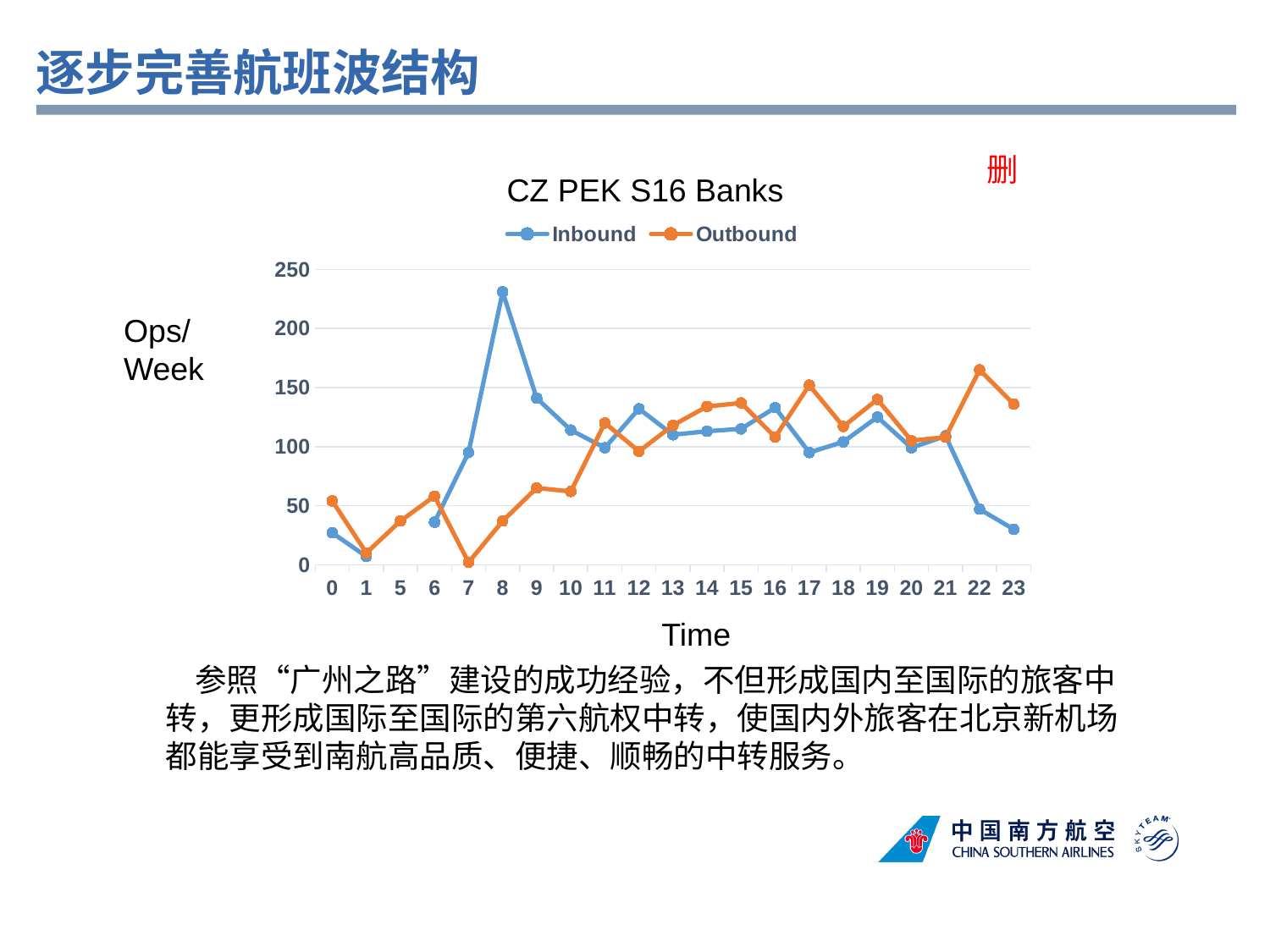

逐步完善航班波结构

删
CZ PEK S16 Banks

### Chart

| Category | Inbound | Outbound |
|---|---|---|
| 0 | 27.0 | 54.0 |
| 1 | 7.0 | 10.0 |
| 5 | None | 37.0 |
| 6 | 36.0 | 58.0 |
| 7 | 95.0 | 2.0 |
| 8 | 231.0 | 37.0 |
| 9 | 141.0 | 65.0 |
| 10 | 114.0 | 62.0 |
| 11 | 99.0 | 120.0 |
| 12 | 132.0 | 96.0 |
| 13 | 110.0 | 118.0 |
| 14 | 113.0 | 134.0 |
| 15 | 115.0 | 137.0 |
| 16 | 133.0 | 108.0 |
| 17 | 95.0 | 152.0 |
| 18 | 104.0 | 117.0 |
| 19 | 125.0 | 140.0 |
| 20 | 99.0 | 105.0 |
| 21 | 109.0 | 108.0 |
| 22 | 47.0 | 165.0 |
| 23 | 30.0 | 136.0 |
Ops/Week
Time
   参照“广州之路”建设的成功经验，不但形成国内至国际的旅客中转，更形成国际至国际的第六航权中转，使国内外旅客在北京新机场都能享受到南航高品质、便捷、顺畅的中转服务。